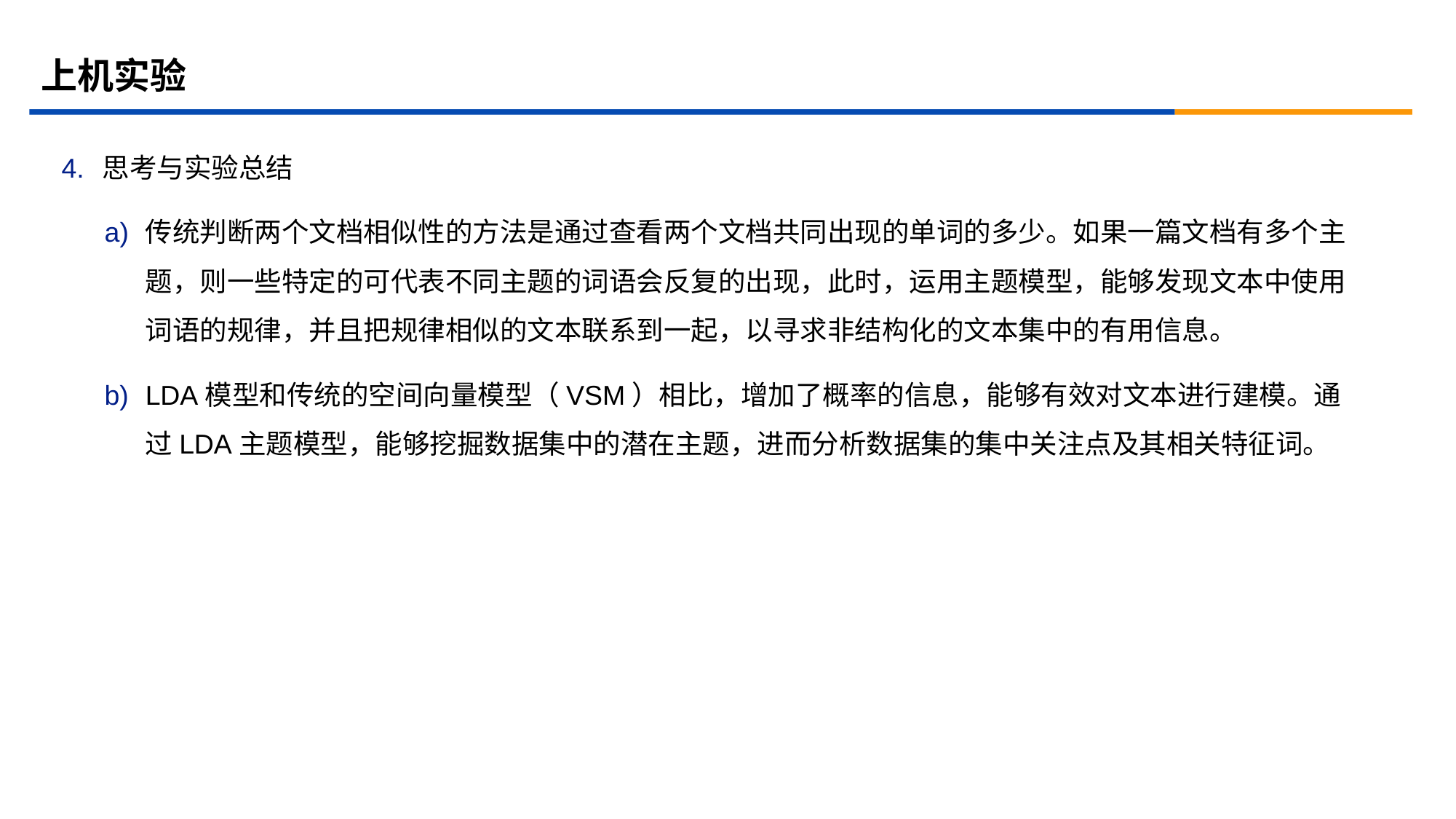

# 上机实验
思考与实验总结
传统判断两个文档相似性的方法是通过查看两个文档共同出现的单词的多少。如果一篇文档有多个主题，则一些特定的可代表不同主题的词语会反复的出现，此时，运用主题模型，能够发现文本中使用词语的规律，并且把规律相似的文本联系到一起，以寻求非结构化的文本集中的有用信息。
LDA模型和传统的空间向量模型（VSM）相比，增加了概率的信息，能够有效对文本进行建模。通过LDA主题模型，能够挖掘数据集中的潜在主题，进而分析数据集的集中关注点及其相关特征词。